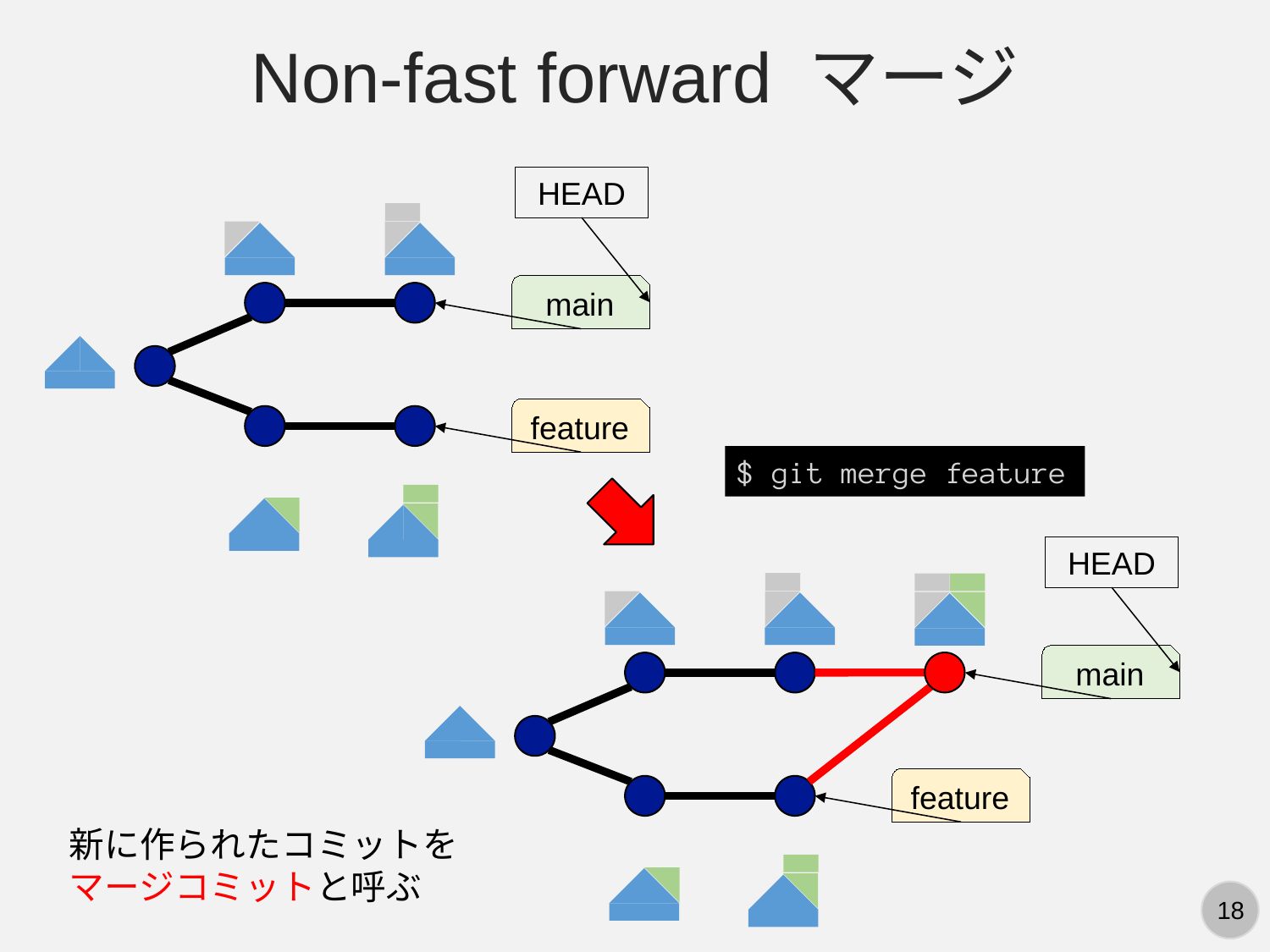

Non-fast forward マージ
HEAD

main

feature

$ git merge feature

HEAD

main

feature

新に作られたコミットを
マージコミットと呼ぶ